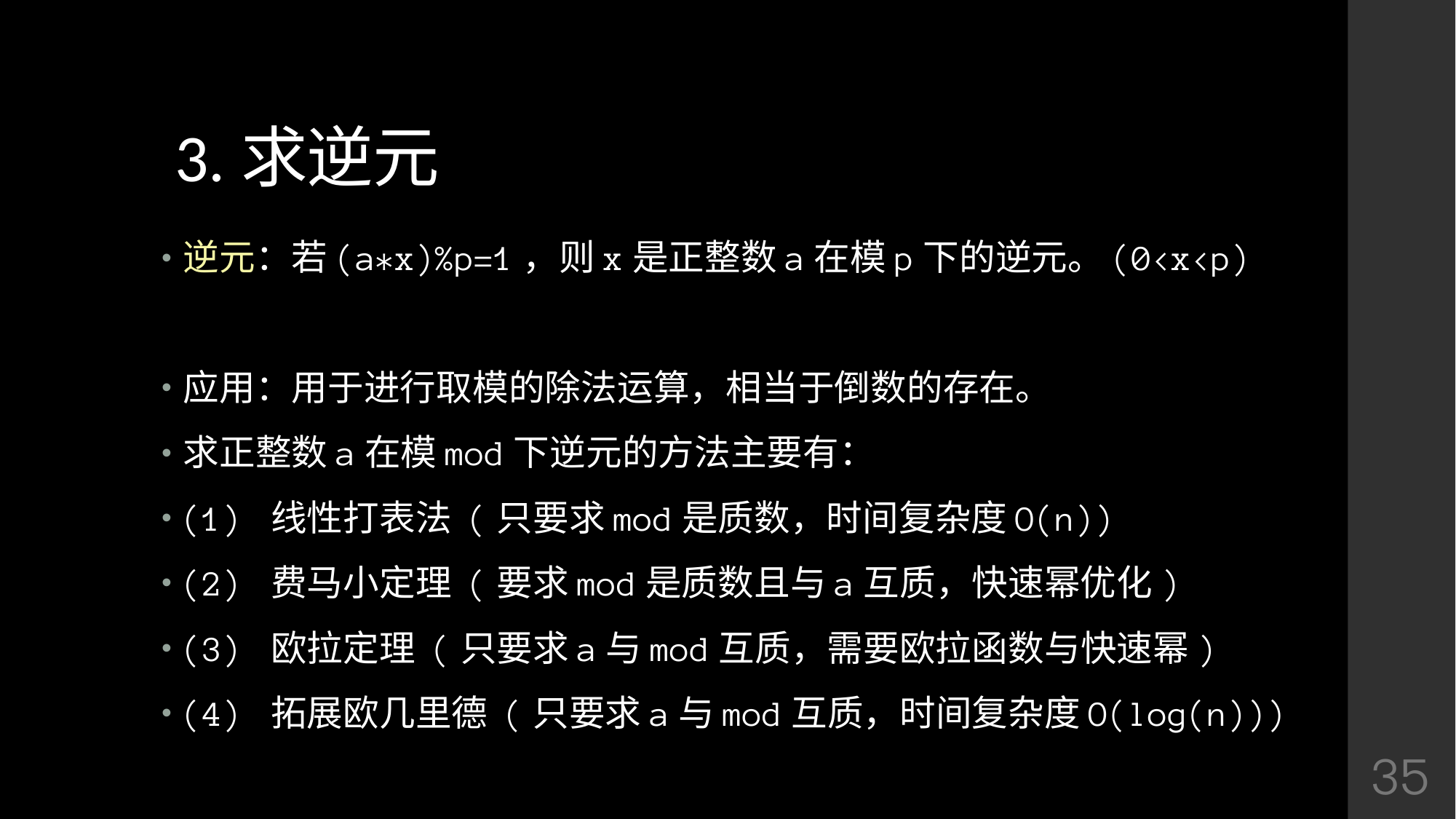

# 3.求逆元
逆元：若(a*x)%p=1，则x是正整数a在模p下的逆元。(0<x<p)

应用：用于进行取模的除法运算，相当于倒数的存在。
求正整数a在模mod下逆元的方法主要有：
(1) 线性打表法 (只要求mod是质数，时间复杂度O(n))
(2) 费马小定理 (要求mod是质数且与a互质，快速幂优化)
(3) 欧拉定理 (只要求a与mod互质，需要欧拉函数与快速幂)
(4) 拓展欧几里德 (只要求a与mod互质，时间复杂度O(log(n)))
35